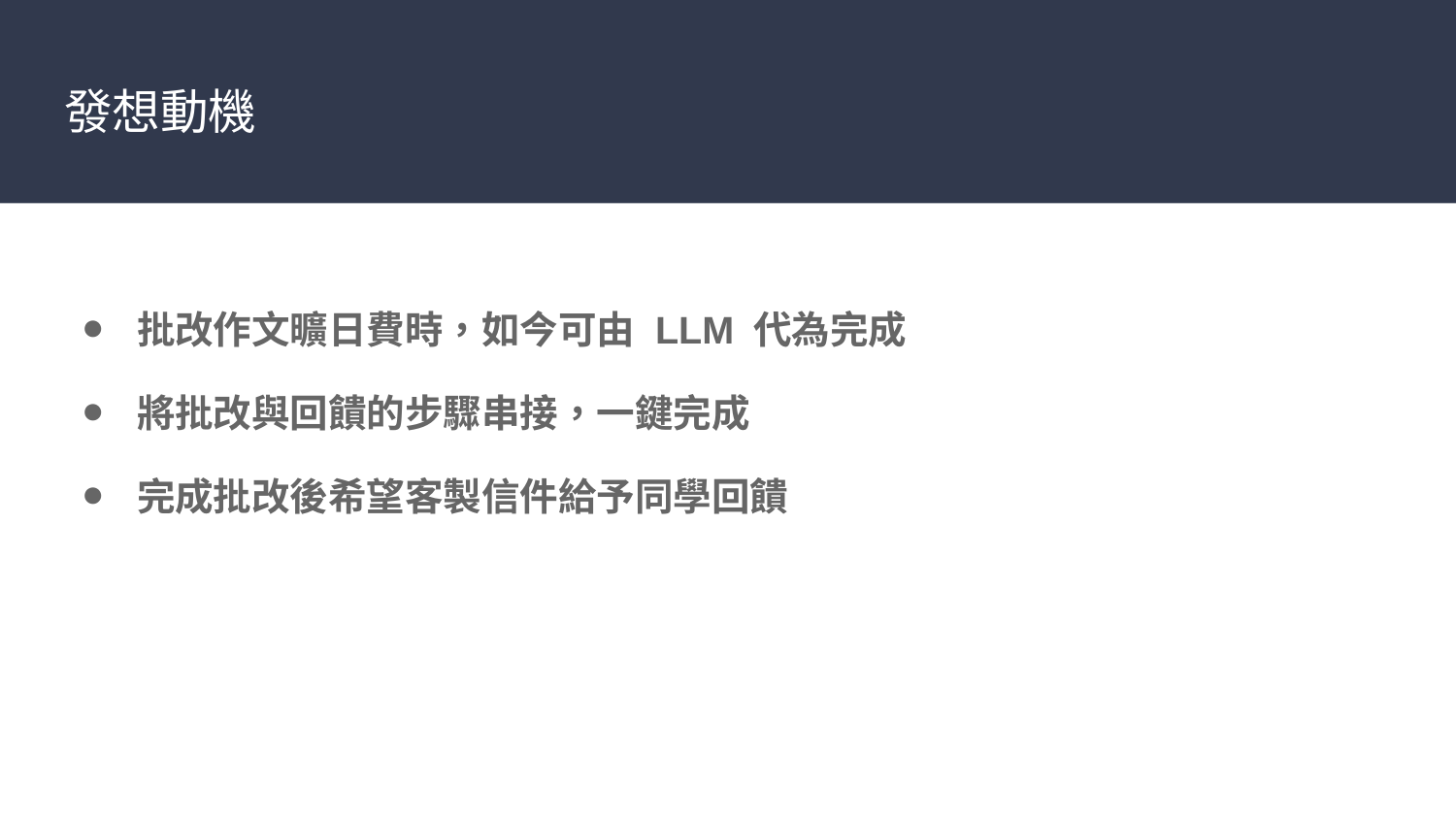

# 發想動機
批改作文曠日費時，如今可由 LLM 代為完成
將批改與回饋的步驟串接，一鍵完成
完成批改後希望客製信件給予同學回饋